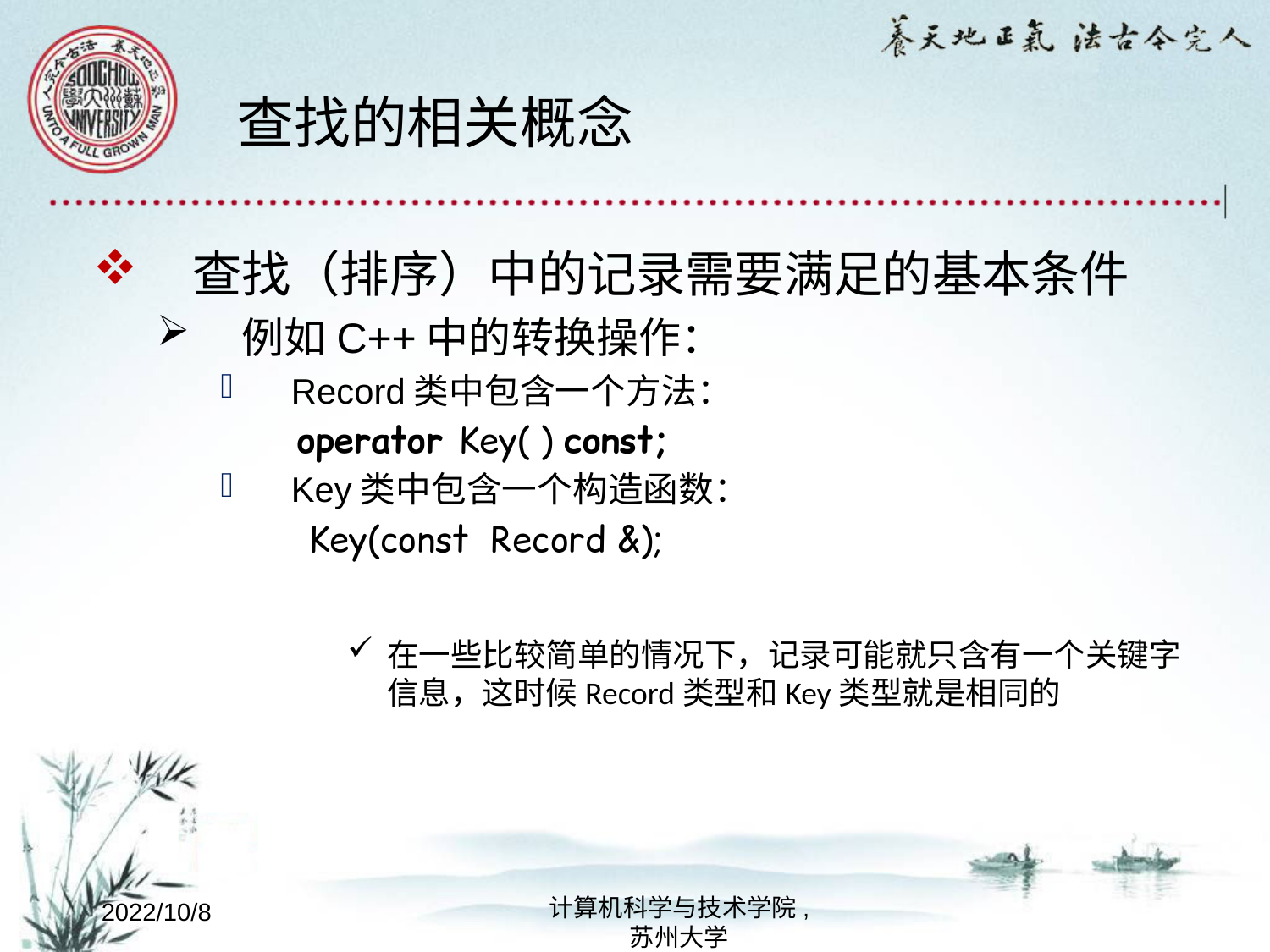

# 查找的相关概念
查找（排序）中的记录需要满足的基本条件
例如C++中的转换操作：
Record类中包含一个方法：
     operator Key( ) const;
Key类中包含一个构造函数：
         Key(const  Record &);
在一些比较简单的情况下，记录可能就只含有一个关键字信息，这时候Record类型和Key类型就是相同的
计算机科学与技术学院,
苏州大学
2022/10/8